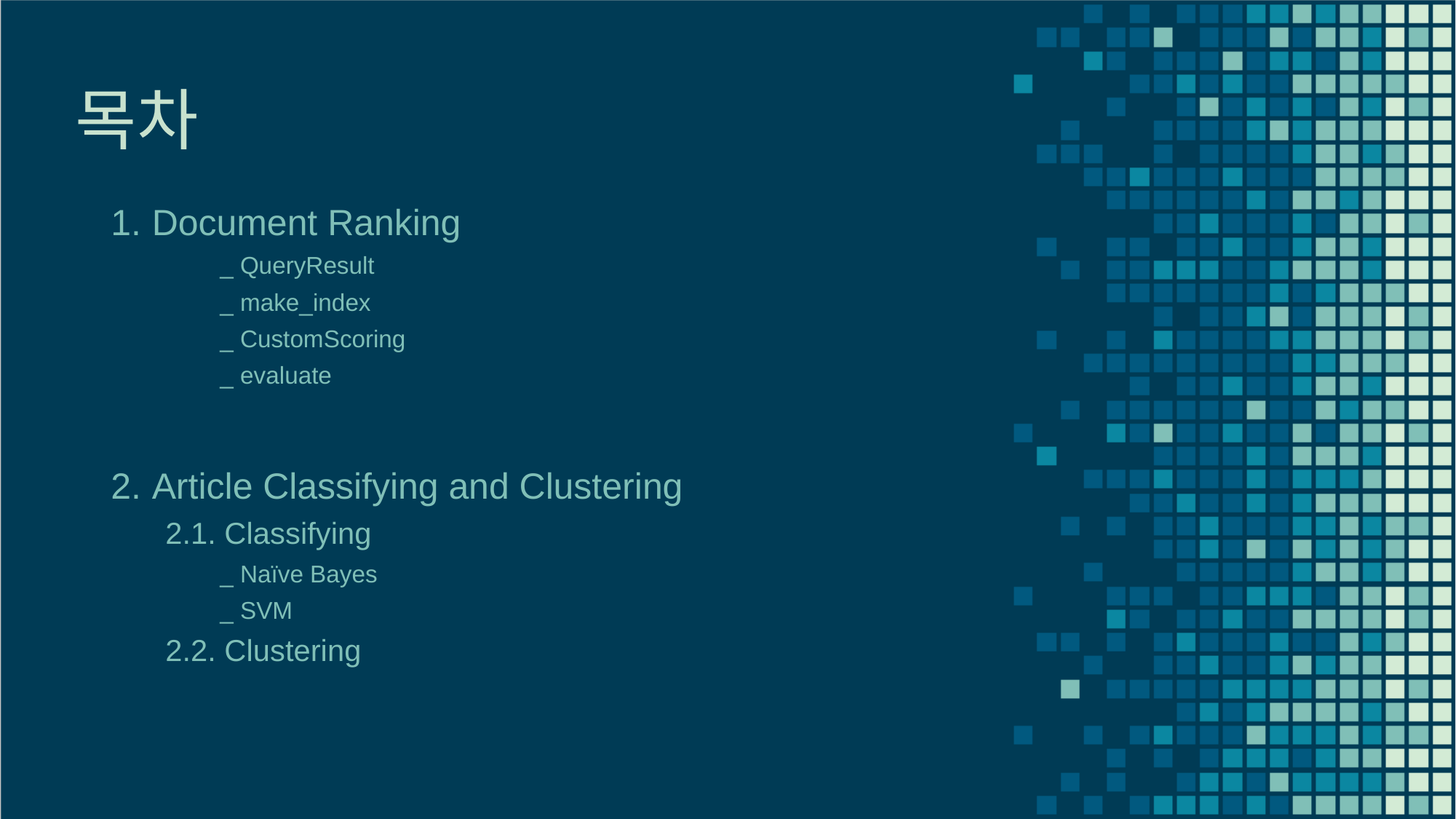

# 목차
Document Ranking
_ QueryResult
_ make_index
_ CustomScoring
_ evaluate

Article Classifying and Clustering
2.1. Classifying
_ Naïve Bayes
_ SVM
2.2. Clustering